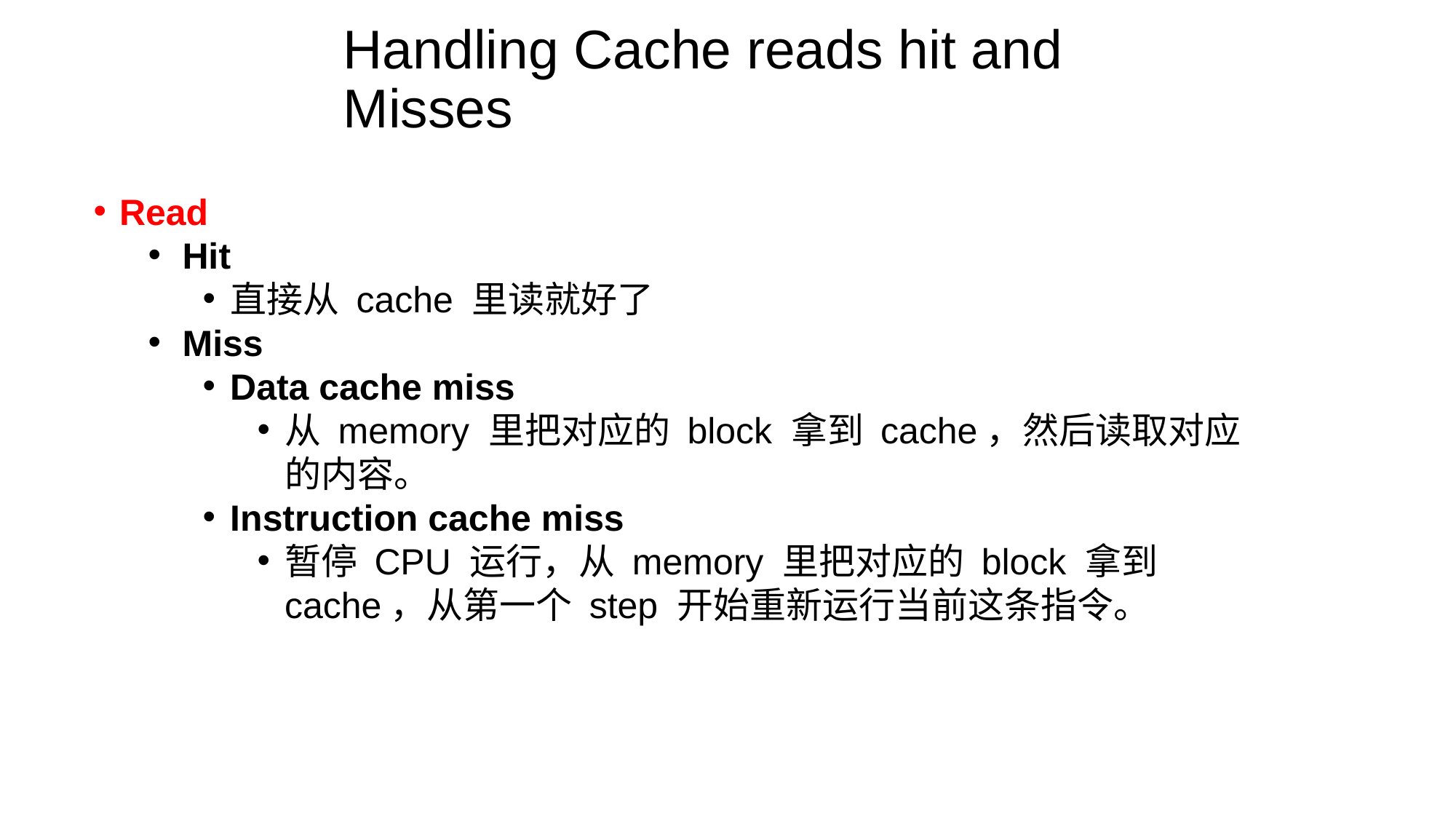

# Handling Cache reads hit and Misses

Read
Hit
直接从 cache 里读就好了
Miss
Data cache miss
从 memory 里把对应的 block 拿到 cache，然后读取对应的内容。
Instruction cache miss
暂停 CPU 运行，从 memory 里把对应的 block 拿到 cache，从第一个 step 开始重新运行当前这条指令。